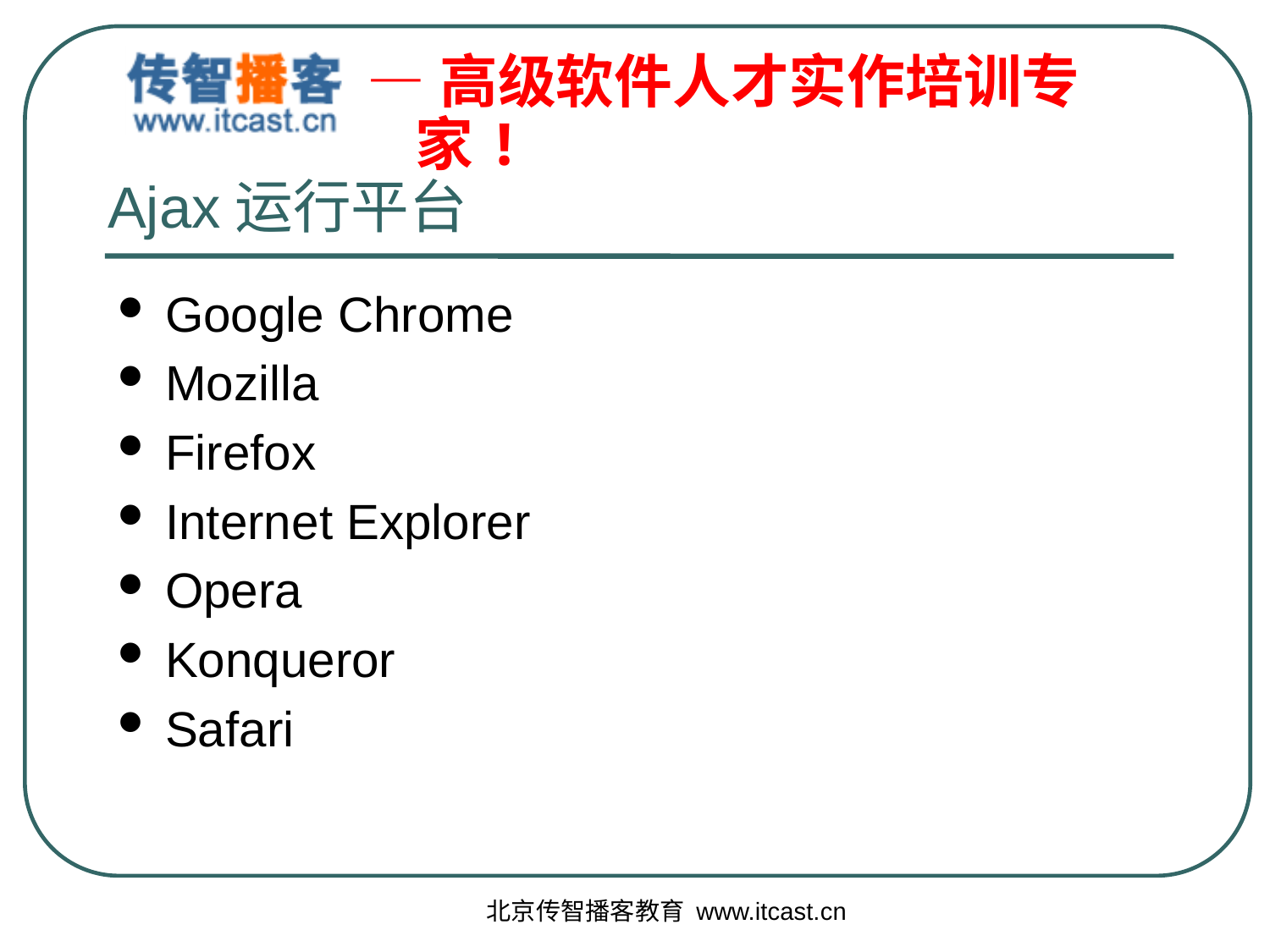

# Ajax运行平台
Google Chrome
Mozilla
Firefox
Internet Explorer
Opera
Konqueror
Safari
北京传智播客教育 www.itcast.cn